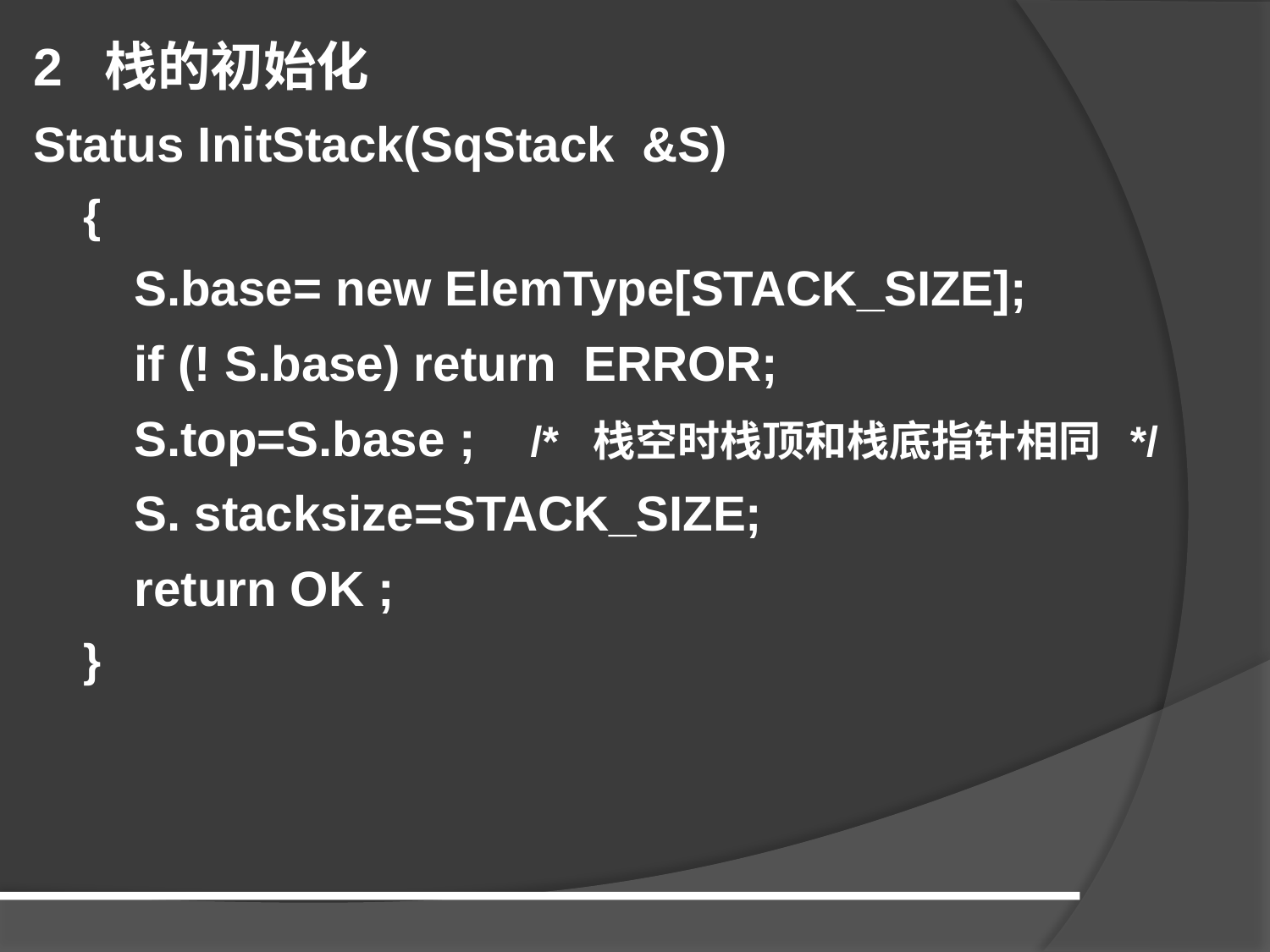

# 2  栈的初始化
Status InitStack(SqStack  &S)
{
S.base= new ElemType[STACK_SIZE];
if (! S.base) return  ERROR;
S.top=S.base ;    /*  栈空时栈顶和栈底指针相同  */
S. stacksize=STACK_SIZE;
return OK ;
}